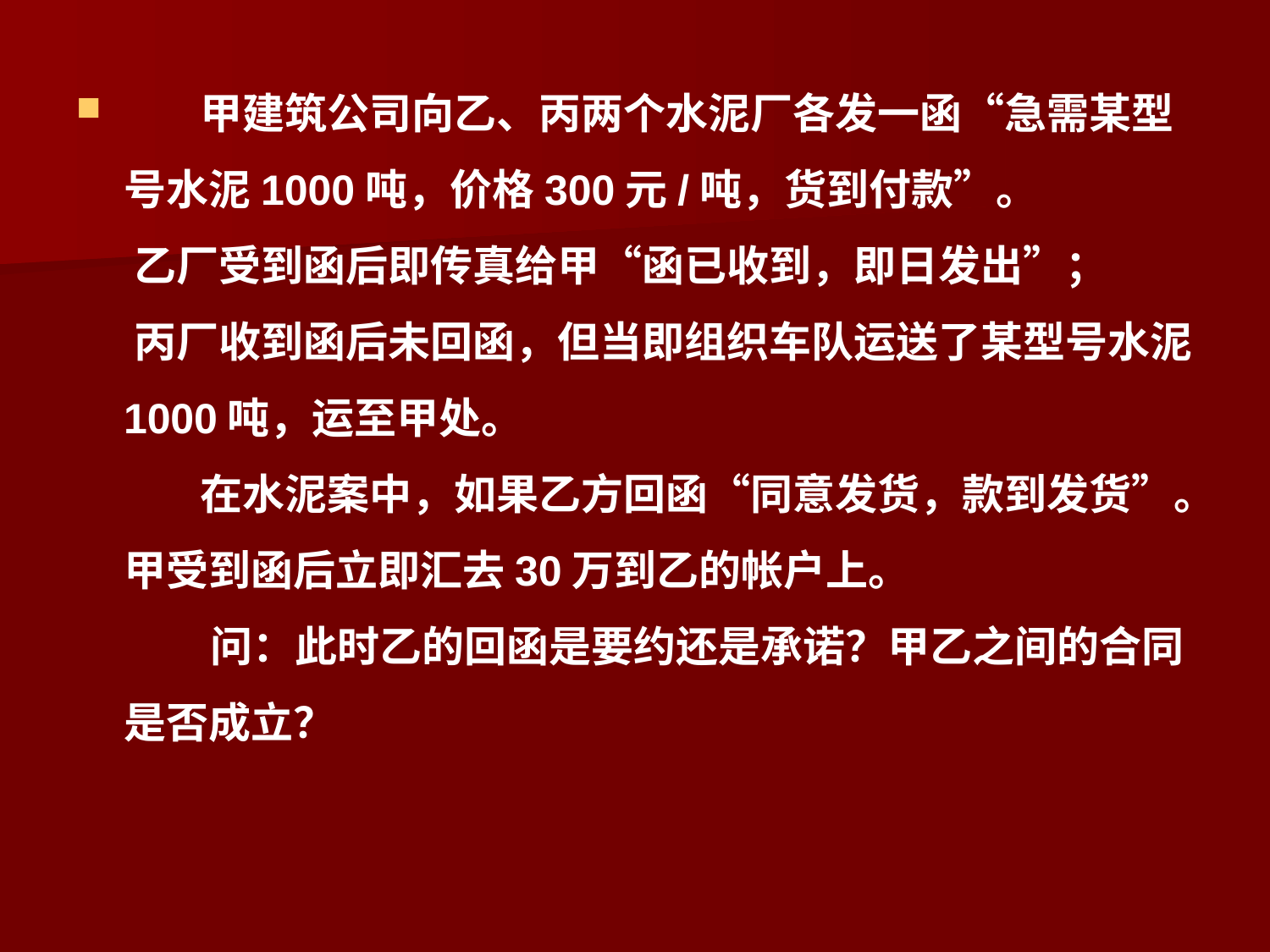

甲建筑公司向乙、丙两个水泥厂各发一函“急需某型号水泥1000吨，价格300元/吨，货到付款”。
     乙厂受到函后即传真给甲“函已收到，即日发出”；
     丙厂收到函后未回函，但当即组织车队运送了某型号水泥1000吨，运至甲处。
            在水泥案中，如果乙方回函“同意发货，款到发货”。甲受到函后立即汇去30万到乙的帐户上。
             问：此时乙的回函是要约还是承诺？甲乙之间的合同是否成立？

32